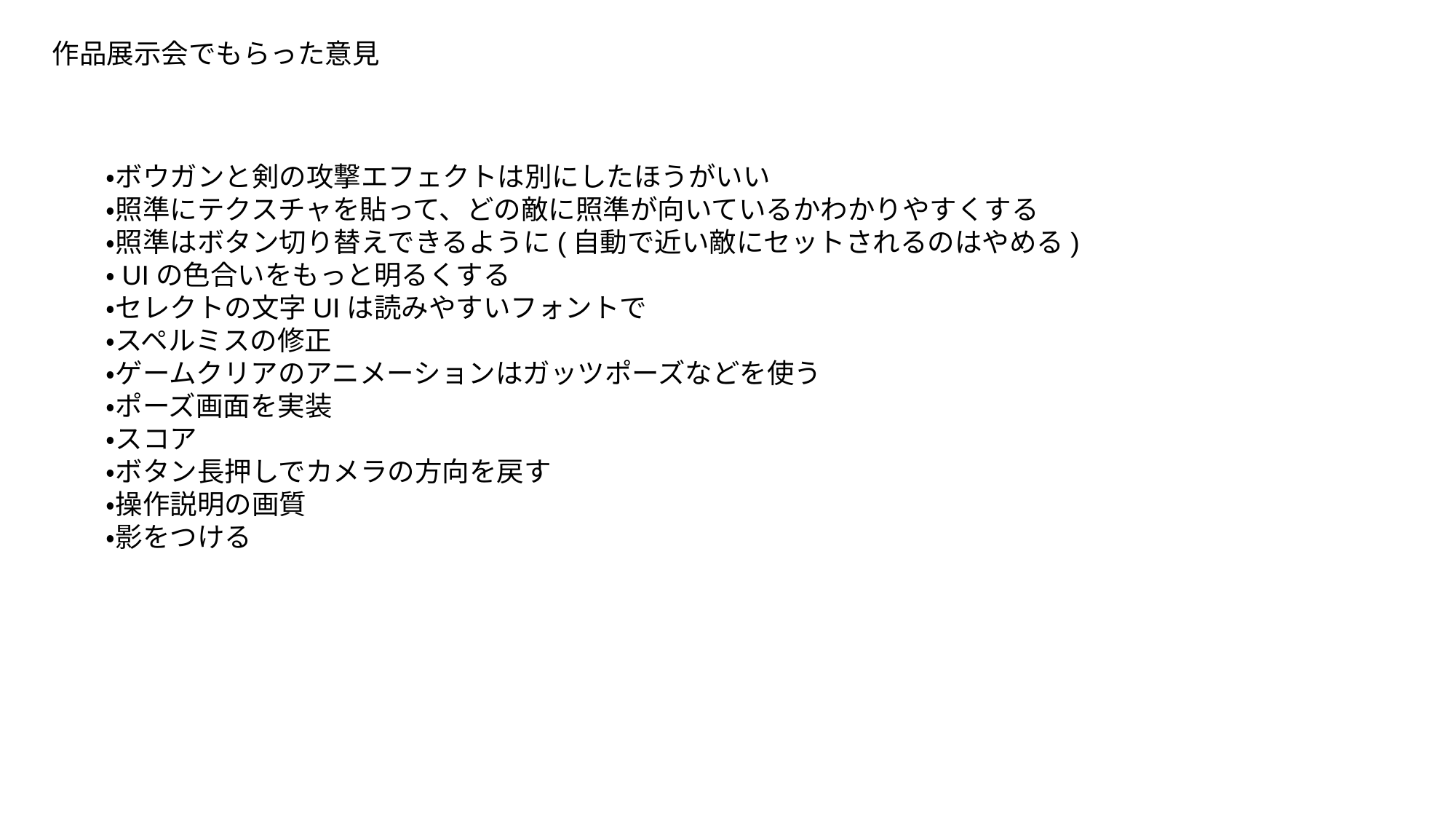

作品展示会でもらった意見
・ボウガンと剣の攻撃エフェクトは別にしたほうがいい
・照準にテクスチャを貼って、どの敵に照準が向いているかわかりやすくする
・照準はボタン切り替えできるように(自動で近い敵にセットされるのはやめる)
・UIの色合いをもっと明るくする
・セレクトの文字UIは読みやすいフォントで
・スペルミスの修正
・ゲームクリアのアニメーションはガッツポーズなどを使う
・ポーズ画面を実装
・スコア
・ボタン長押しでカメラの方向を戻す
・操作説明の画質
・影をつける